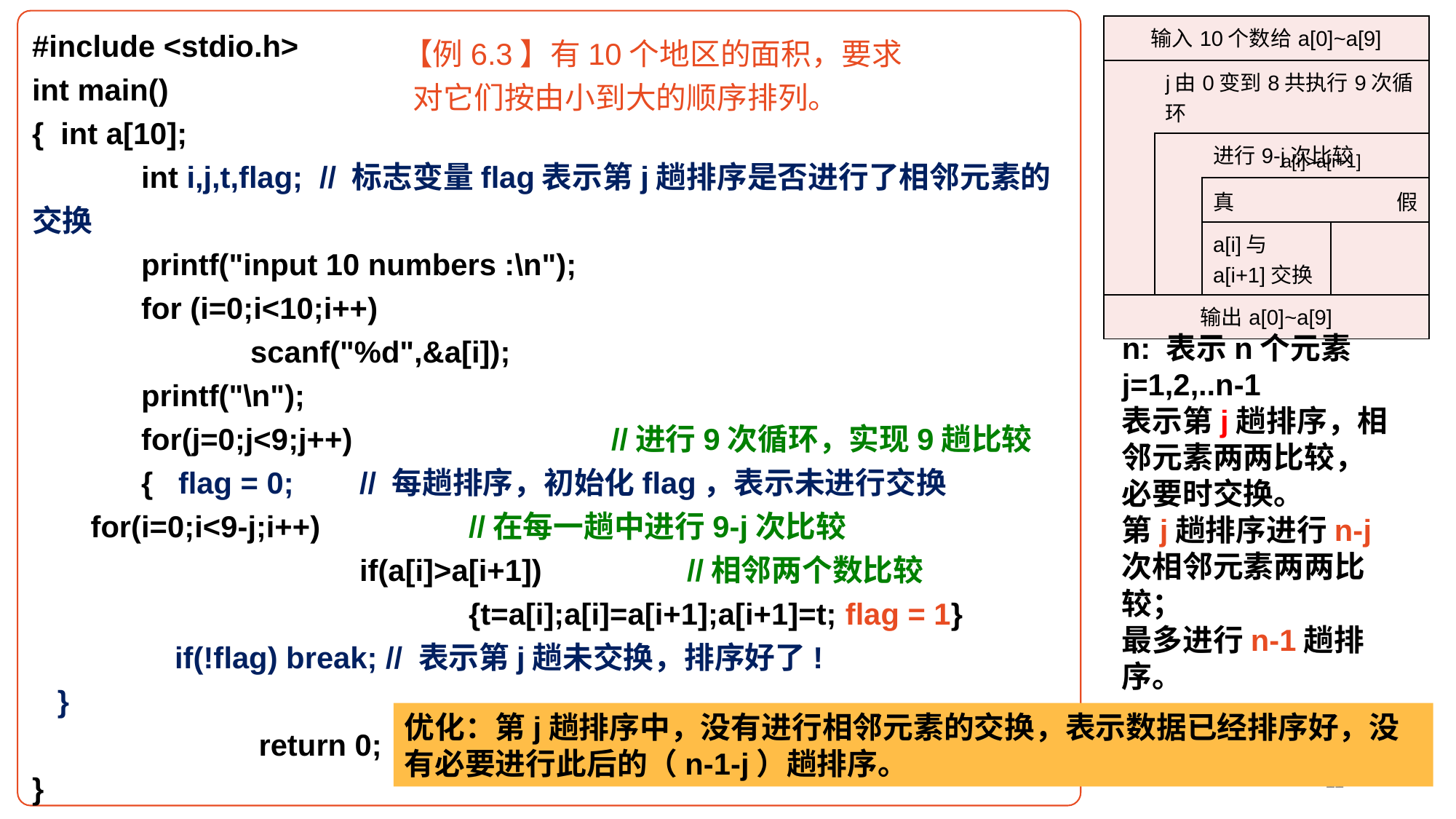

#include <stdio.h>
int main()
{  int a[10];
	int i,j,t,flag;  // 标志变量flag表示第j趟排序是否进行了相邻元素的交换
	printf("input 10 numbers :\n");
	for (i=0;i<10;i++)
		scanf("%d",&a[i]);
	printf("\n");
	for(j=0;j<9;j++)			    //进行9次循环，实现9趟比较
	{   flag = 0;	// 每趟排序，初始化flag，表示未进行交换
       for(i=0;i<9-j;i++)		//在每一趟中进行9-j次比较
			if(a[i]>a[i+1])		//相邻两个数比较
				{t=a[i];a[i]=a[i+1];a[i+1]=t; flag = 1}
	    if(!flag) break; // 表示第j趟未交换，排序好了!
   }
		 return 0;
}
| 输入10个数给a[0]~a[9] |  |  |  |
| --- | --- | --- | --- |
|  | j由0变到8共执行9次循环 |  |  |
|  |  | 进行9-j次比较 |  |
|  |  | 真 | 假 |
|  |  | a[i]与a[i+1]交换 |  |
| 输出a[0]~a[9] |  |  |  |
【例6.3】有10个地区的面积，要求对它们按由小到大的顺序排列。
a[i]>a[i+1]
n: 表示n个元素
j=1,2,..n-1
表示第j趟排序，相邻元素两两比较，必要时交换。
第j趟排序进行n-j次相邻元素两两比较；
最多进行n-1趟排序。
优化：第j趟排序中，没有进行相邻元素的交换，表示数据已经排序好，没有必要进行此后的（n-1-j）趟排序。
11